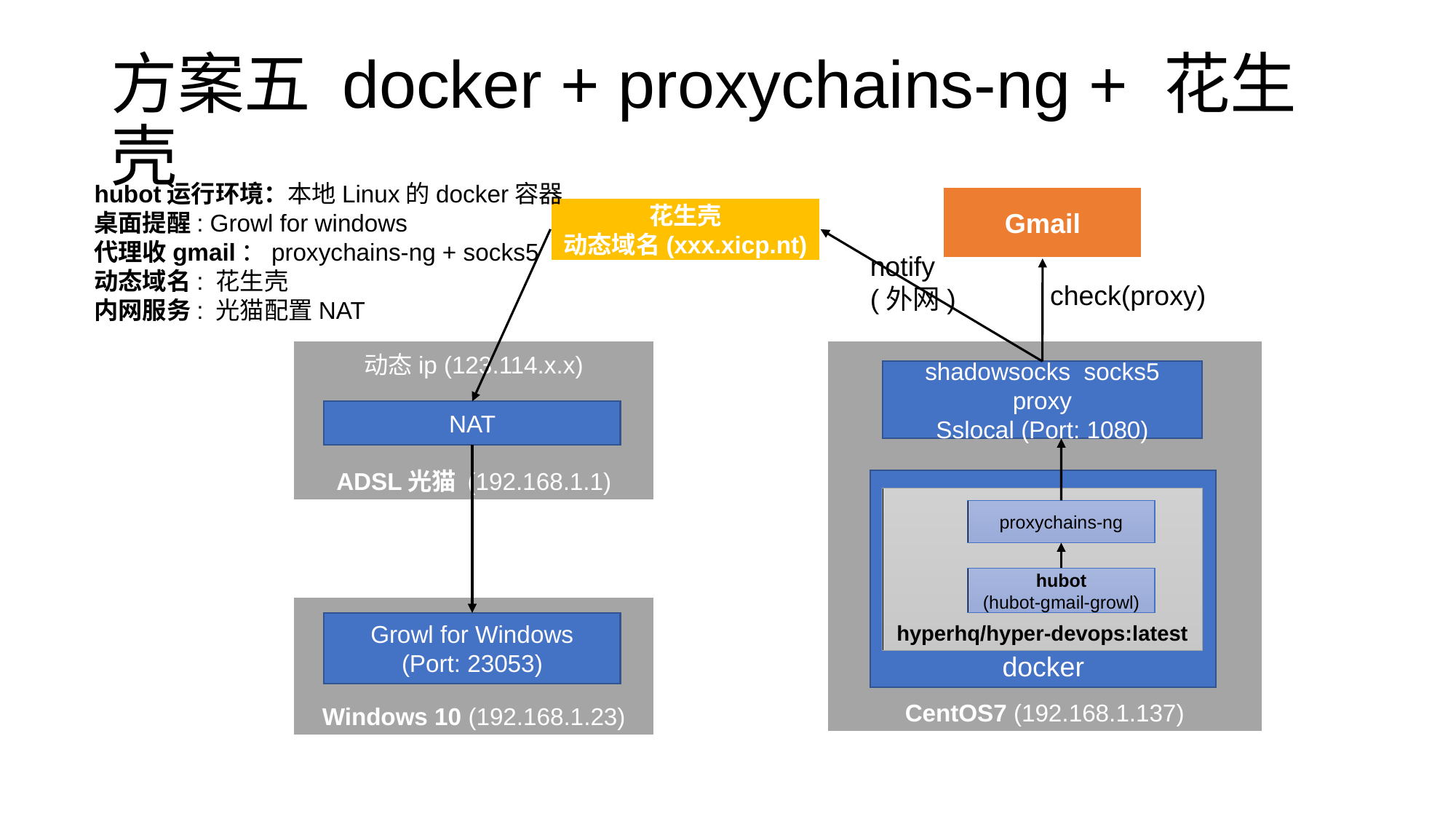

# 方案五 docker + proxychains-ng + 花生壳
hubot运行环境：本地Linux的docker容器
桌面提醒: Growl for windows
代理收gmail：proxychains-ng + socks5
动态域名: 花生壳
内网服务: 光猫配置NAT
Gmail
花生壳
动态域名(xxx.xicp.nt)
notify
(外网)
check(proxy)
动态ip (123.114.x.x)

ADSL光猫 (192.168.1.1)
CentOS7 (192.168.1.137)
shadowsocks  socks5 proxy
Sslocal (Port: 1080)
NAT
docker
hyperhq/hyper-devops:latest
proxychains-ng
hubot
(hubot-gmail-growl)
Windows 10 (192.168.1.23)
Growl for Windows
(Port: 23053)